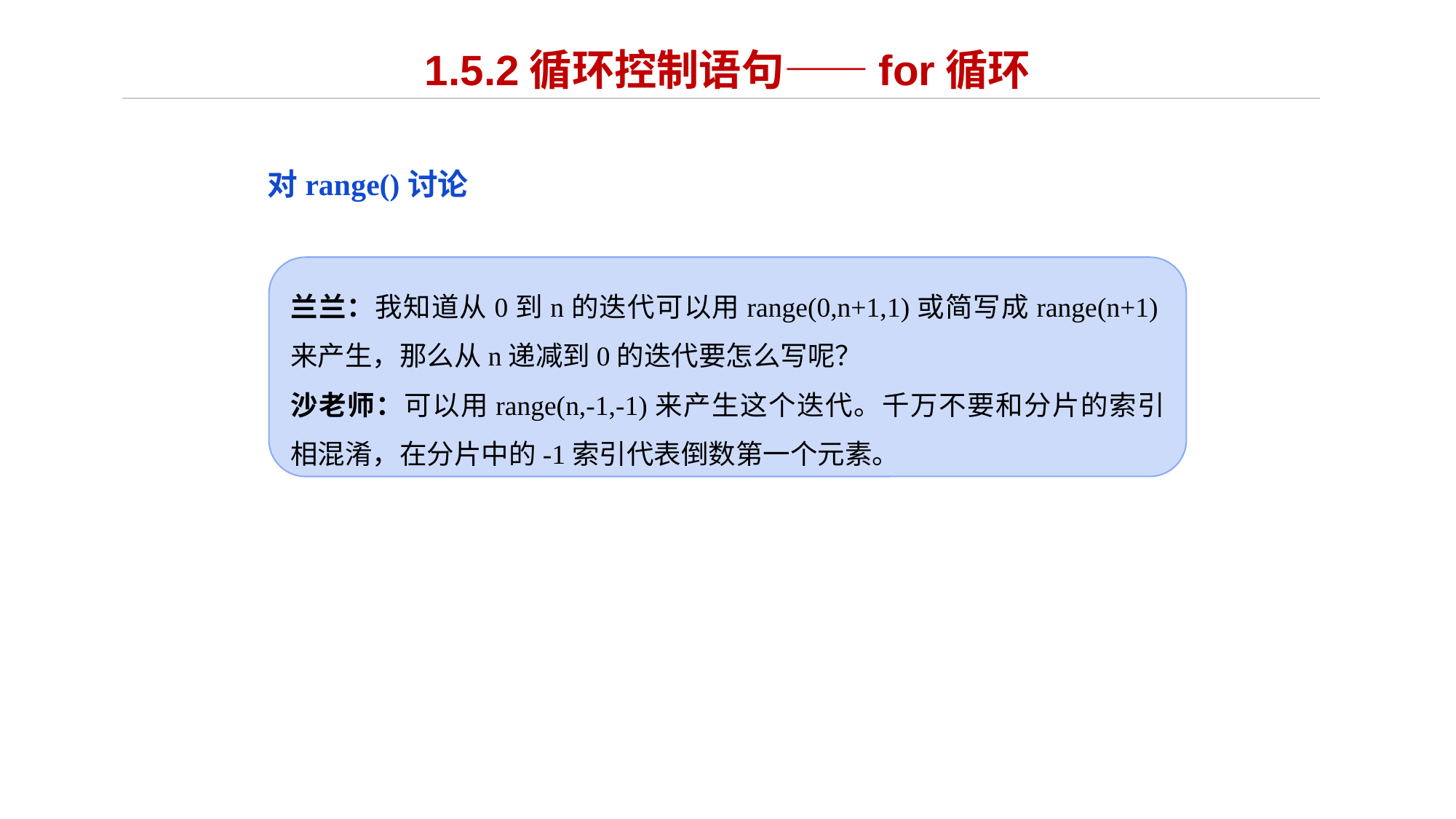

# 1.5.2循环控制语句——for循环
对range()讨论
兰兰：我知道从0到n的迭代可以用range(0,n+1,1)或简写成range(n+1)来产生，那么从n递减到0的迭代要怎么写呢？
沙老师：可以用range(n,-1,-1)来产生这个迭代。千万不要和分片的索引相混淆，在分片中的-1索引代表倒数第一个元素。